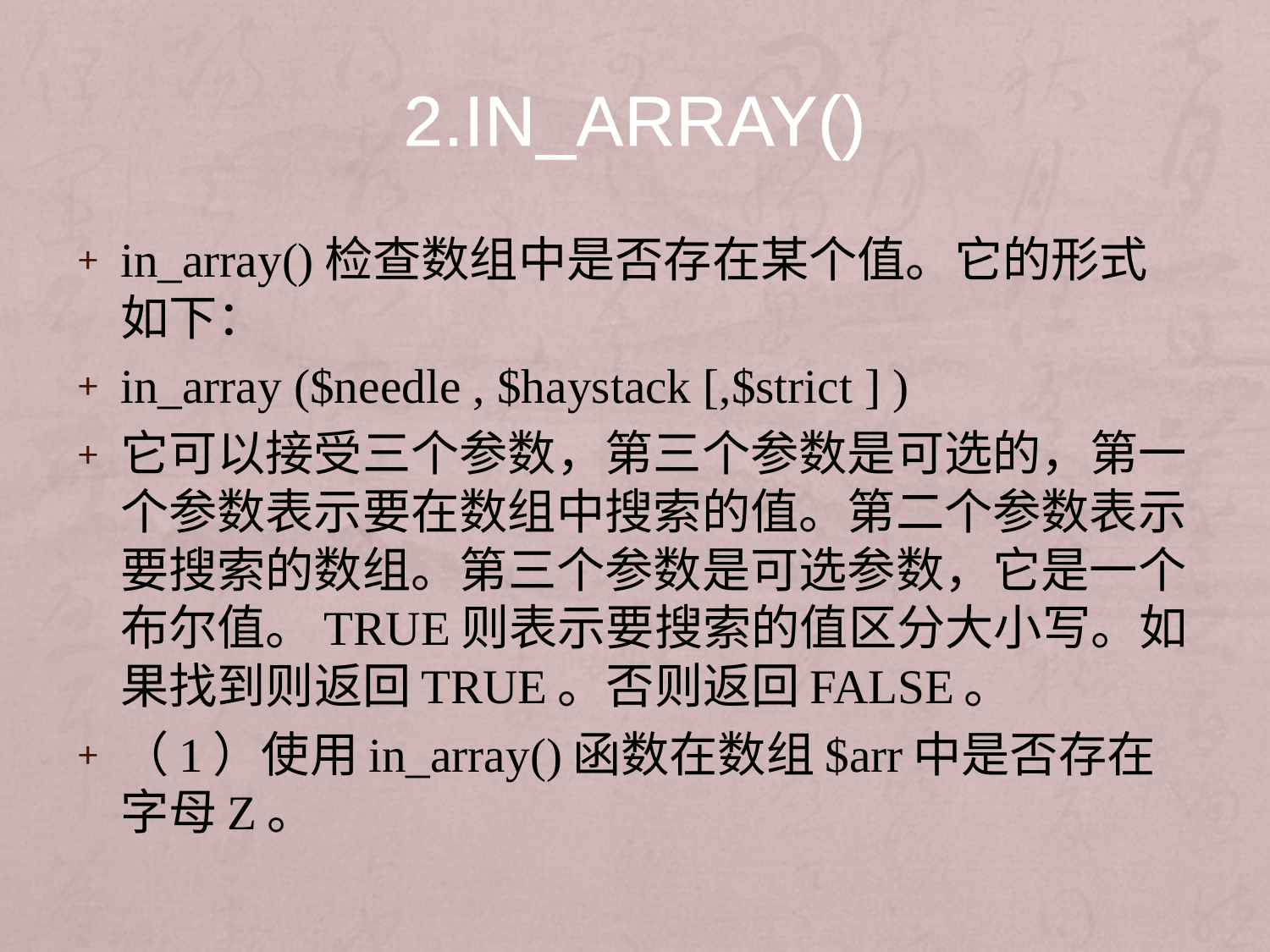

# 2.in_array()
in_array()检查数组中是否存在某个值。它的形式如下：
in_array ($needle , $haystack [,$strict ] )
它可以接受三个参数，第三个参数是可选的，第一个参数表示要在数组中搜索的值。第二个参数表示要搜索的数组。第三个参数是可选参数，它是一个布尔值。TRUE则表示要搜索的值区分大小写。如果找到则返回TRUE。否则返回FALSE。
（1）使用in_array()函数在数组$arr中是否存在字母Z。